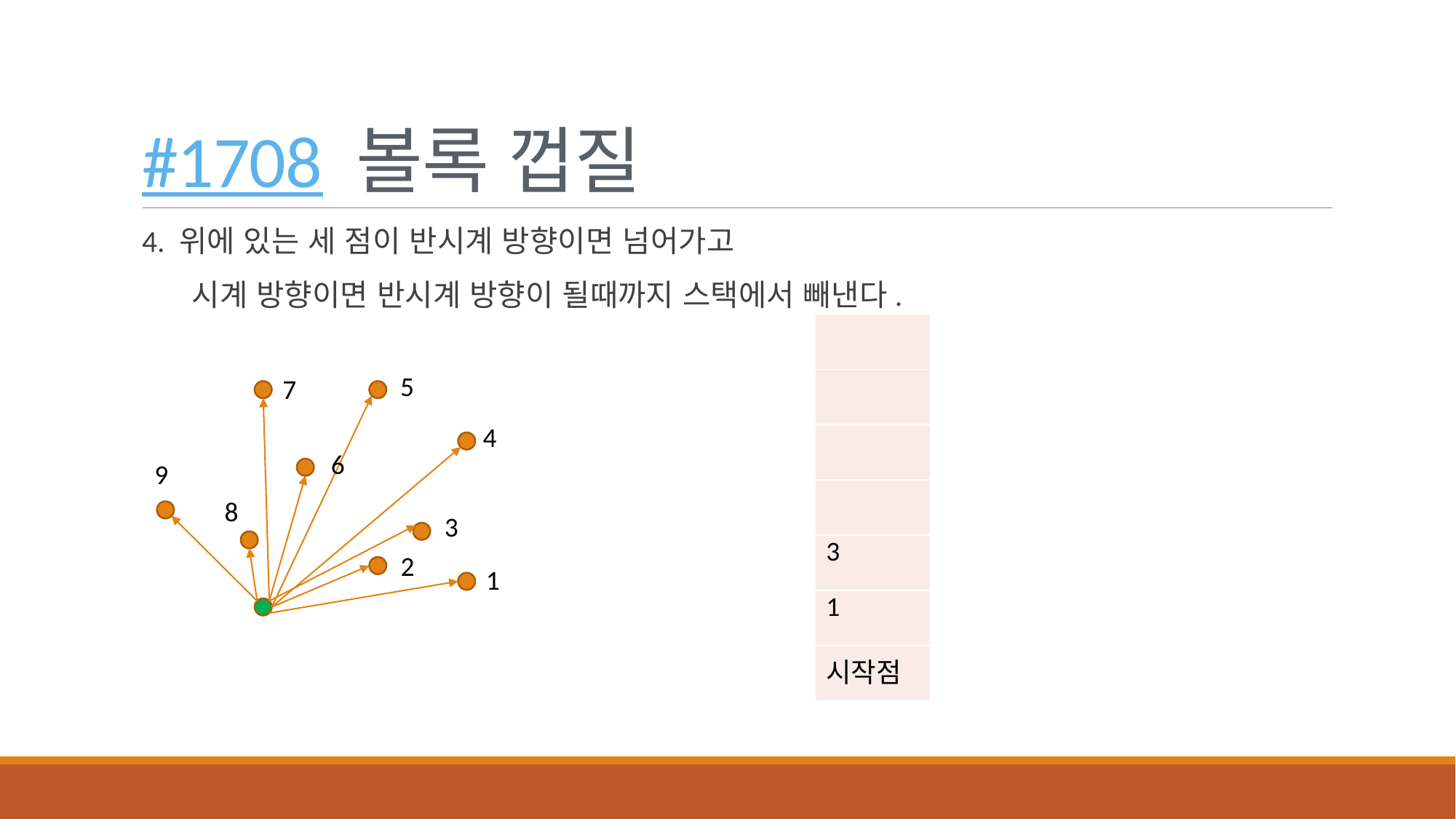

# #1708 볼록 껍질
4. 위에 있는 세 점이 반시계 방향이면 넘어가고
     시계 방향이면 반시계 방향이 될때까지 스택에서 빼낸다.
|  |
| --- |
|  |
|  |
|  |
| 3 |
| 1 |
| 시작점 |
5
7

4

6
9

8

3

2

1